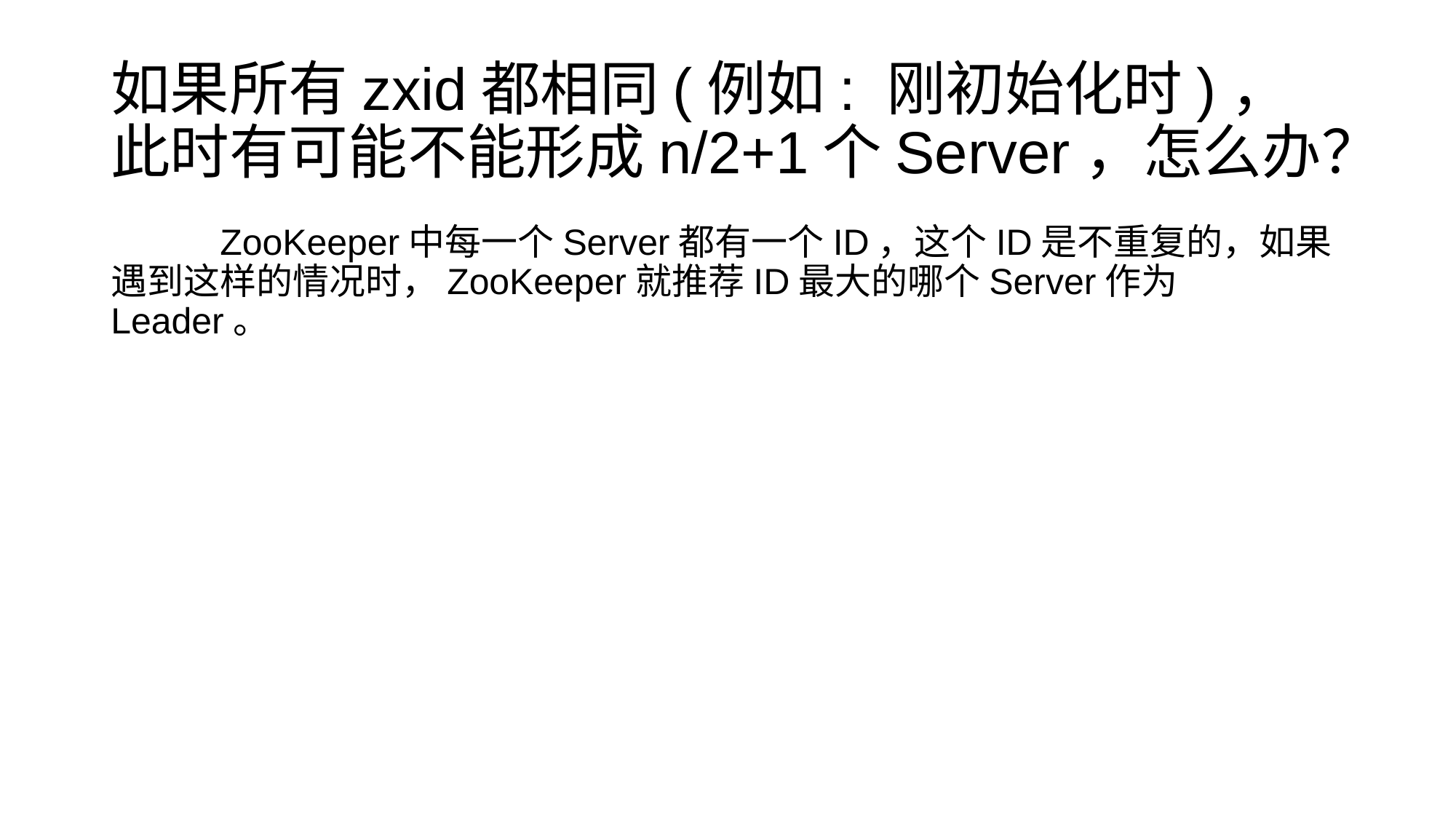

# 如果所有zxid都相同(例如: 刚初始化时)，此时有可能不能形成n/2+1个Server，怎么办？
	ZooKeeper中每一个Server都有一个ID，这个ID是不重复的，如果遇到这样的情况时，ZooKeeper就推荐ID最大的哪个Server作为Leader。